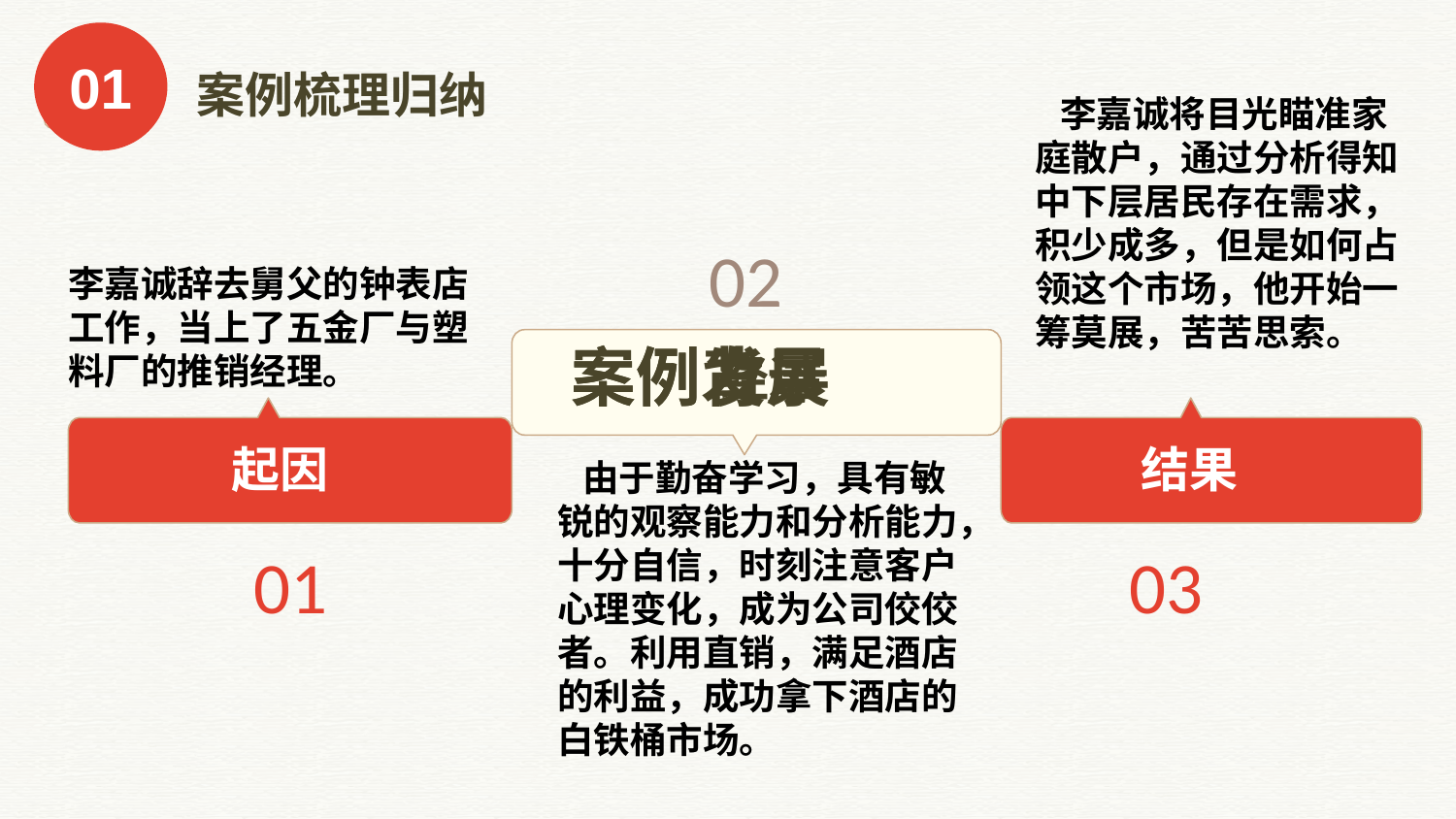

01
案例梳理归纳
  李嘉诚将目光瞄准家庭散户，通过分析得知中下层居民存在需求，积少成多，但是如何占领这个市场，他开始一筹莫展，苦苦思索。

02
李嘉诚辞去舅父的钟表店工作，当上了五金厂与塑料厂的推销经理。

案例背景
案例发展
经过

起因
结果
  由于勤奋学习，具有敏锐的观察能力和分析能力，十分自信，时刻注意客户心理变化，成为公司佼佼者。利用直销，满足酒店的利益，成功拿下酒店的白铁桶市场。

01
03